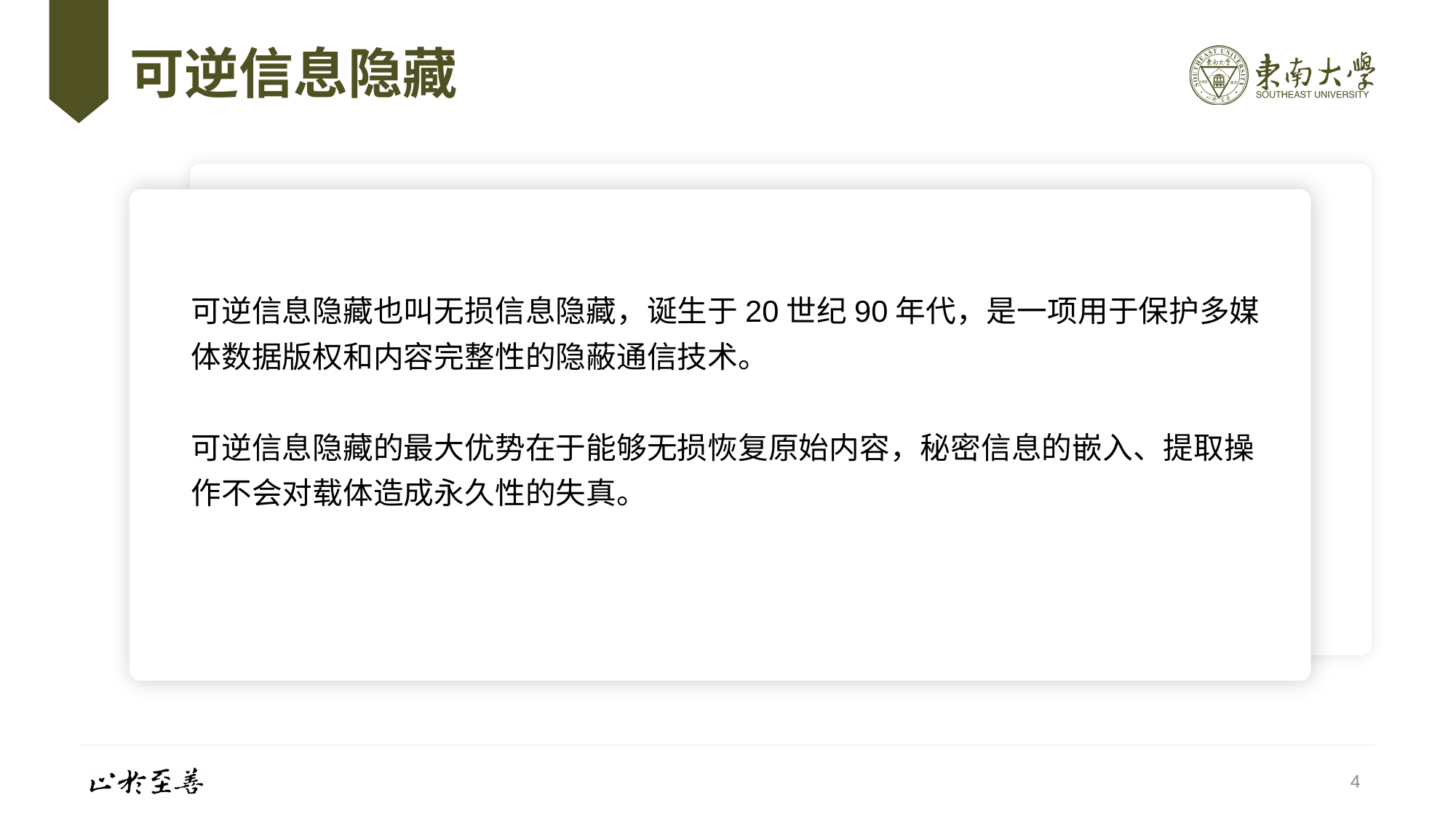

# 可逆信息隐藏

可逆信息隐藏也叫无损信息隐藏，诞生于20世纪90年代，是一项用于保护多媒体数据版权和内容完整性的隐蔽通信技术。

可逆信息隐藏的最大优势在于能够无损恢复原始内容，秘密信息的嵌入、提取操作不会对载体造成永久性的失真。
4